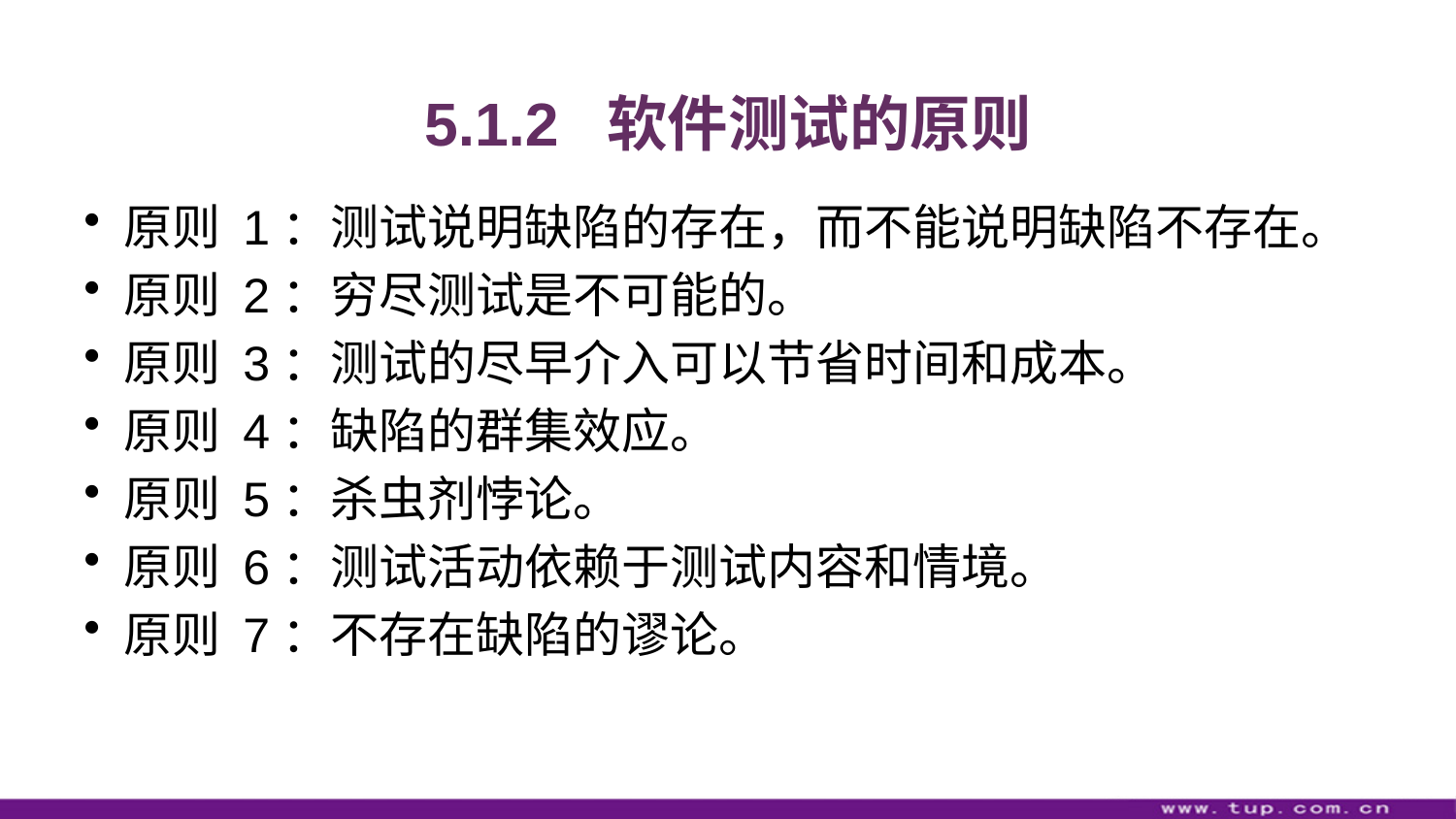

# 5.1.2  软件测试的原则
原则 1：测试说明缺陷的存在，而不能说明缺陷不存在。
原则 2：穷尽测试是不可能的。
原则 3：测试的尽早介入可以节省时间和成本。
原则 4：缺陷的群集效应。
原则 5：杀虫剂悖论。
原则 6：测试活动依赖于测试内容和情境。
原则 7：不存在缺陷的谬论。